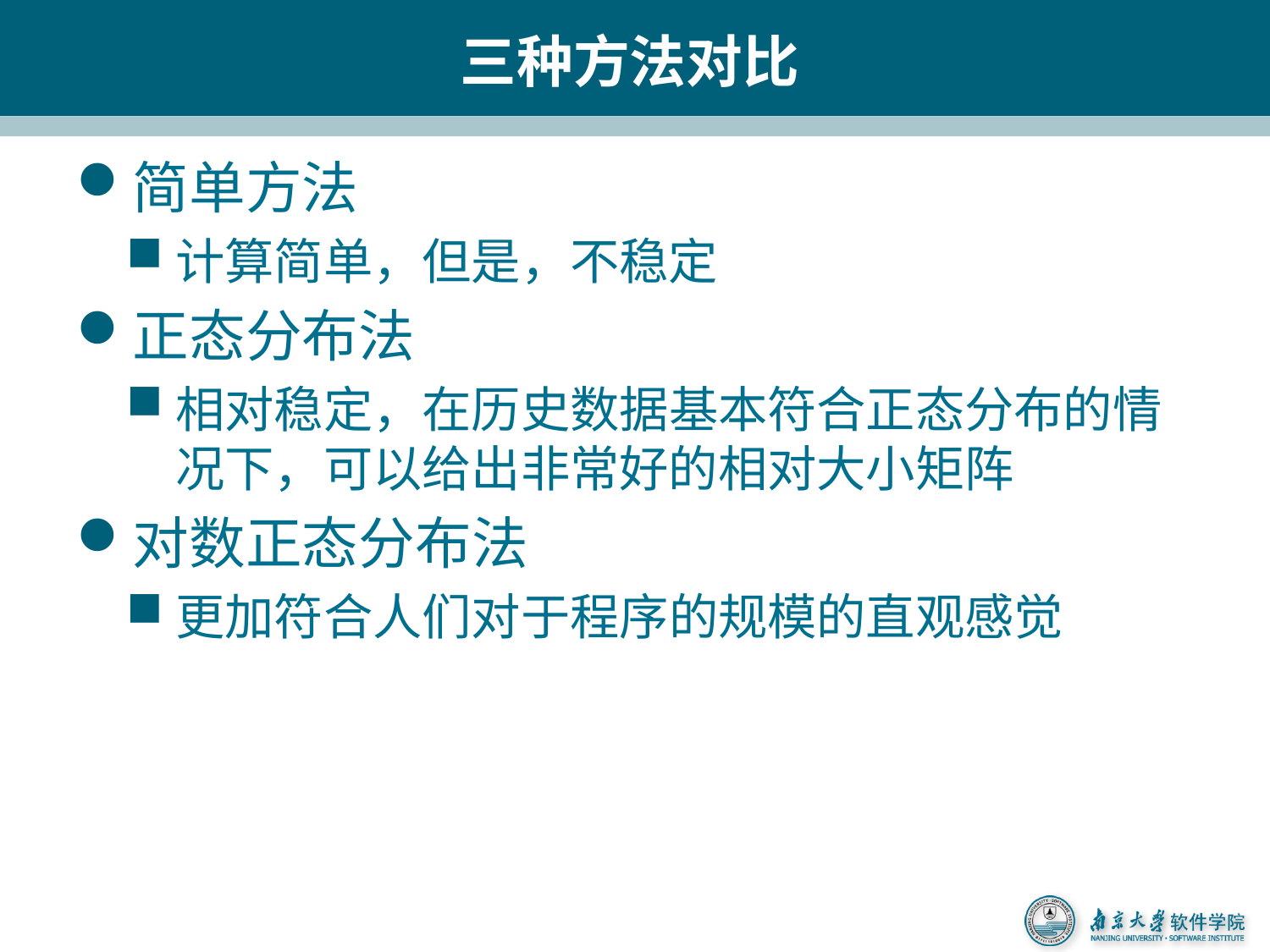

# 三种方法对比
简单方法
计算简单，但是，不稳定
正态分布法
相对稳定，在历史数据基本符合正态分布的情况下，可以给出非常好的相对大小矩阵
对数正态分布法
更加符合人们对于程序的规模的直观感觉